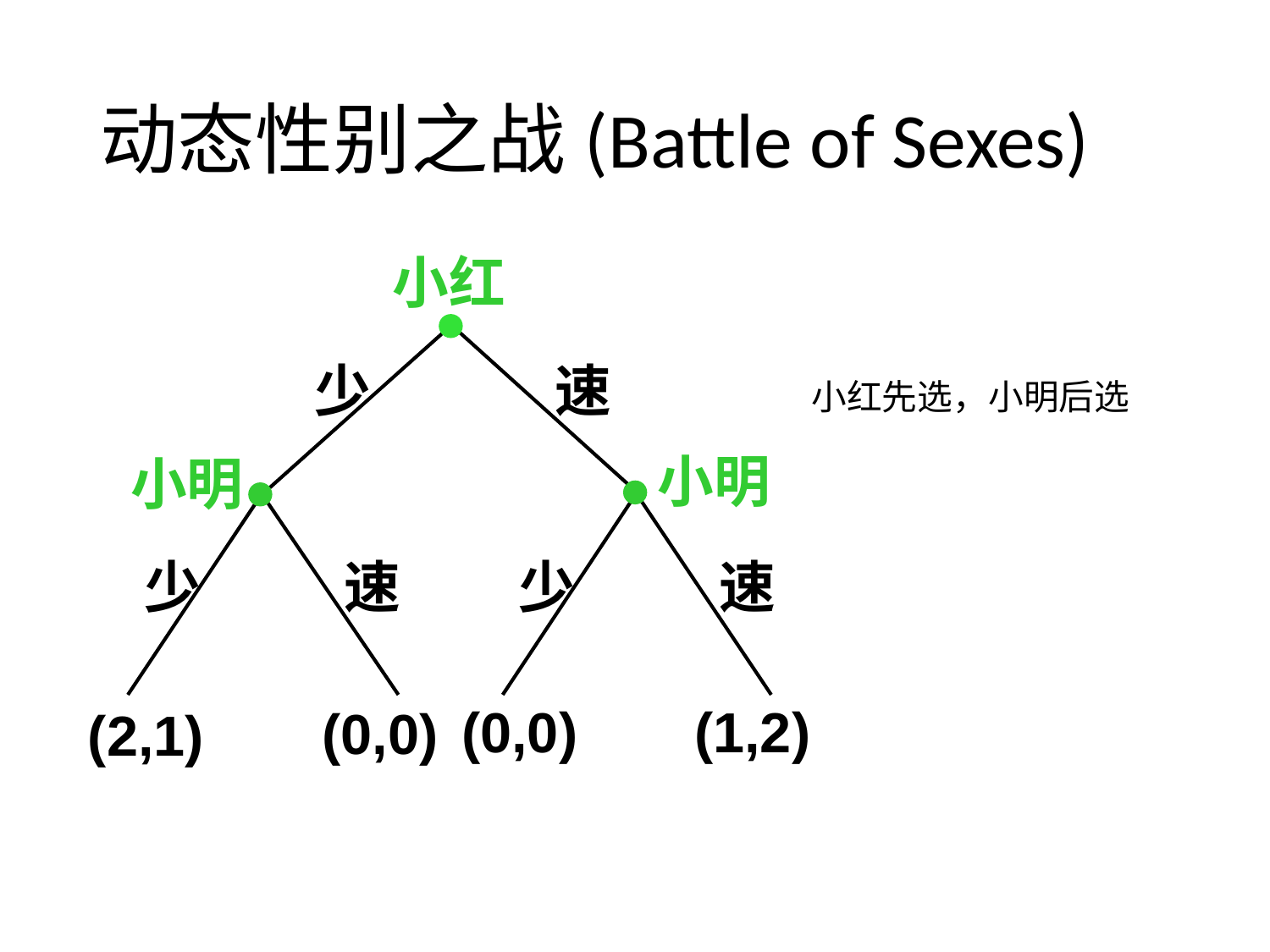

# 动态性别之战(Battle of Sexes)
小红

少
速
小明
小明

少
速
少
速
(0,0)
(1,2)
(0,0)
(2,1)

小红先选，小明后选